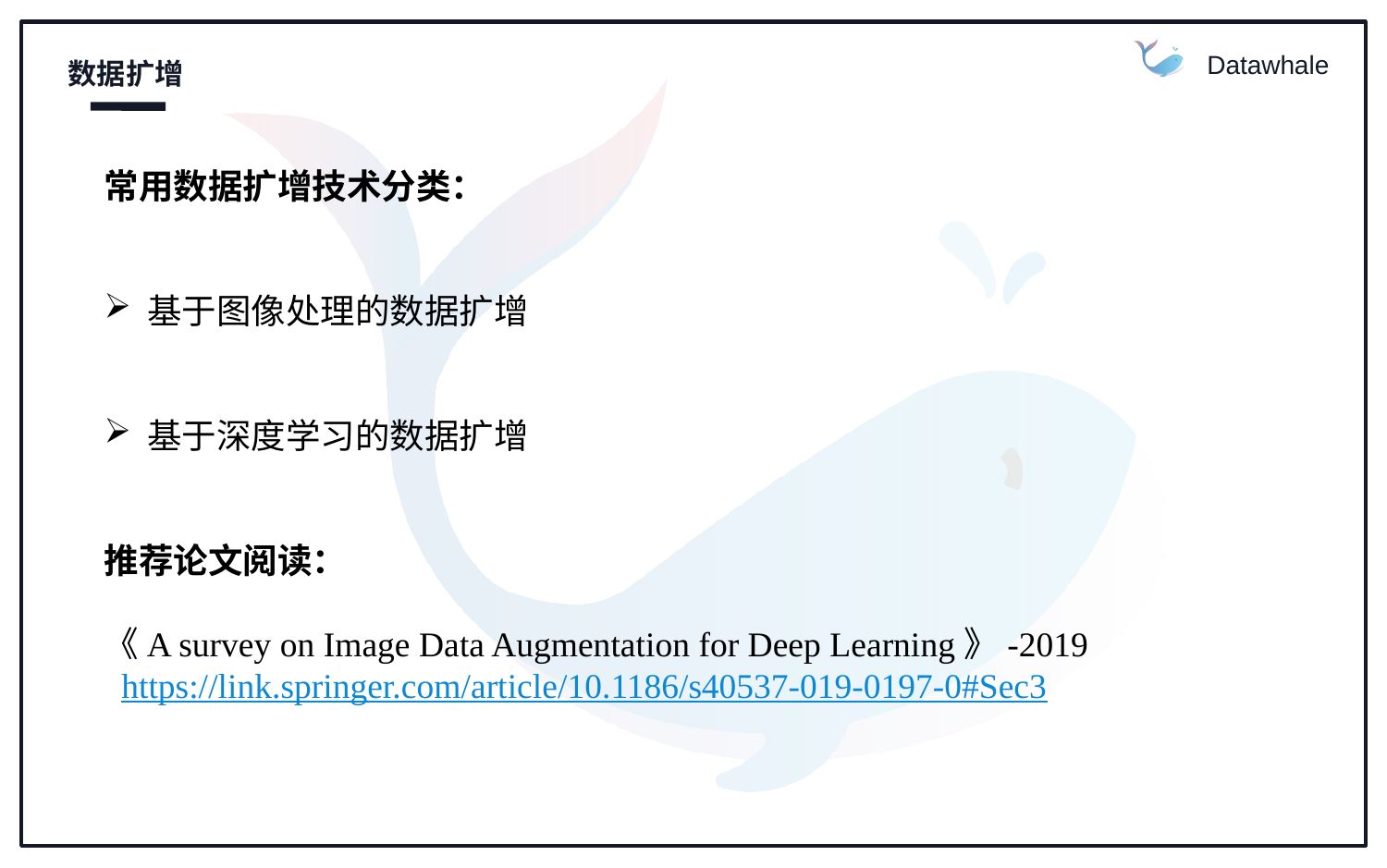

Datawhale

数据扩增

常用数据扩增技术分类：

基于图像处理的数据扩增

基于深度学习的数据扩增

推荐论文阅读：

《A survey on Image Data Augmentation for Deep Learning》-2019
  https://link.springer.com/article/10.1186/s40537-019-0197-0#Sec3